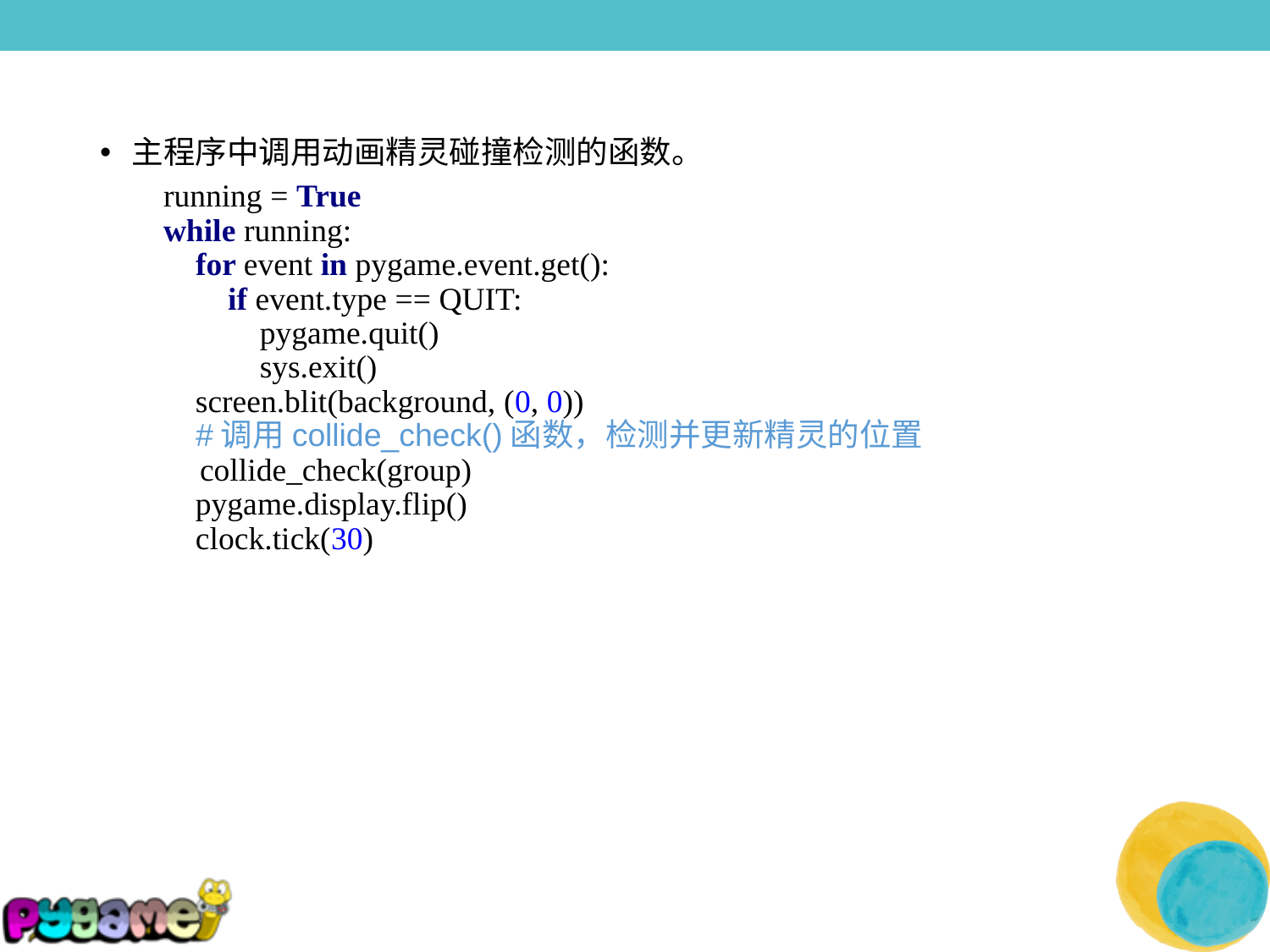

主程序中调用动画精灵碰撞检测的函数。
running = True
while running:
    for event in pygame.event.get():
        if event.type == QUIT:
            pygame.quit()
            sys.exit()
    screen.blit(background, (0, 0))
    #调用collide_check()函数，检测并更新精灵的位置
    collide_check(group)
    pygame.display.flip()
    clock.tick(30)